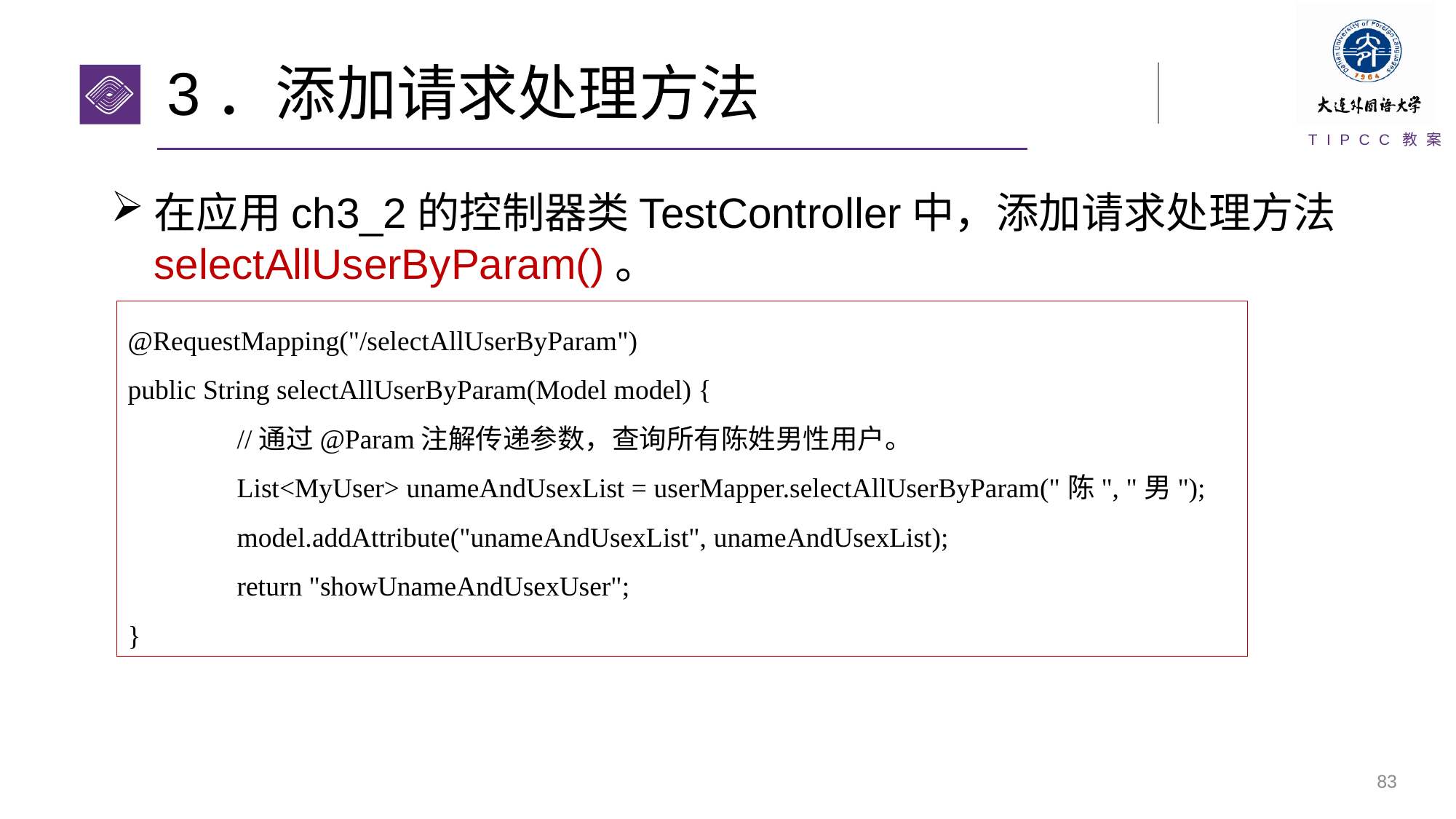

# 3．添加请求处理方法
在应用ch3_2的控制器类TestController中，添加请求处理方法selectAllUserByParam()。
@RequestMapping("/selectAllUserByParam")
public String selectAllUserByParam(Model model) {
	//通过@Param注解传递参数，查询所有陈姓男性用户。
	List<MyUser> unameAndUsexList = userMapper.selectAllUserByParam("陈", "男");
	model.addAttribute("unameAndUsexList", unameAndUsexList);
	return "showUnameAndUsexUser";
}
83